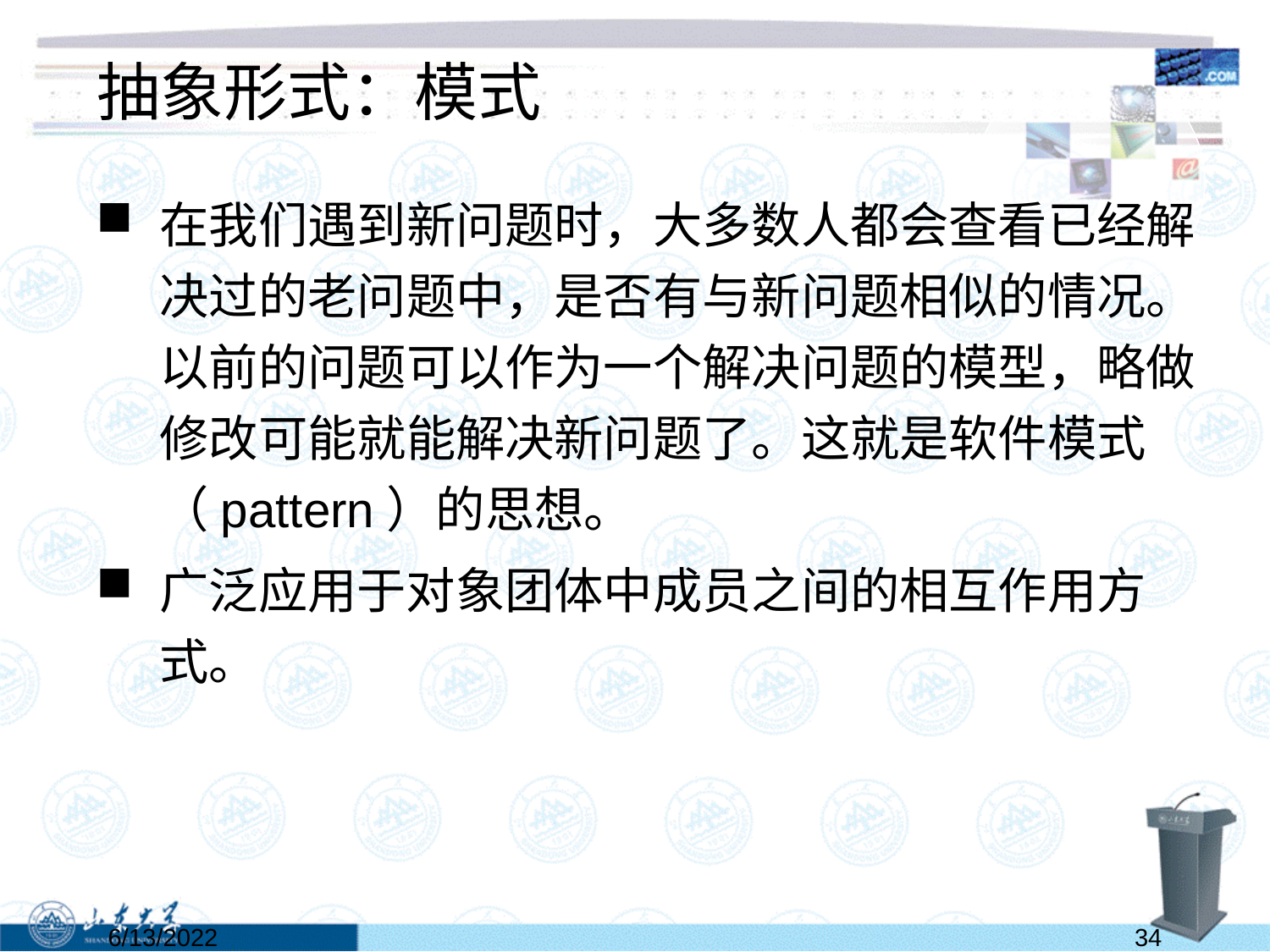

# 抽象形式：模式
在我们遇到新问题时，大多数人都会查看已经解决过的老问题中，是否有与新问题相似的情况。以前的问题可以作为一个解决问题的模型，略做修改可能就能解决新问题了。这就是软件模式（pattern）的思想。
广泛应用于对象团体中成员之间的相互作用方式。
6/13/2022
34